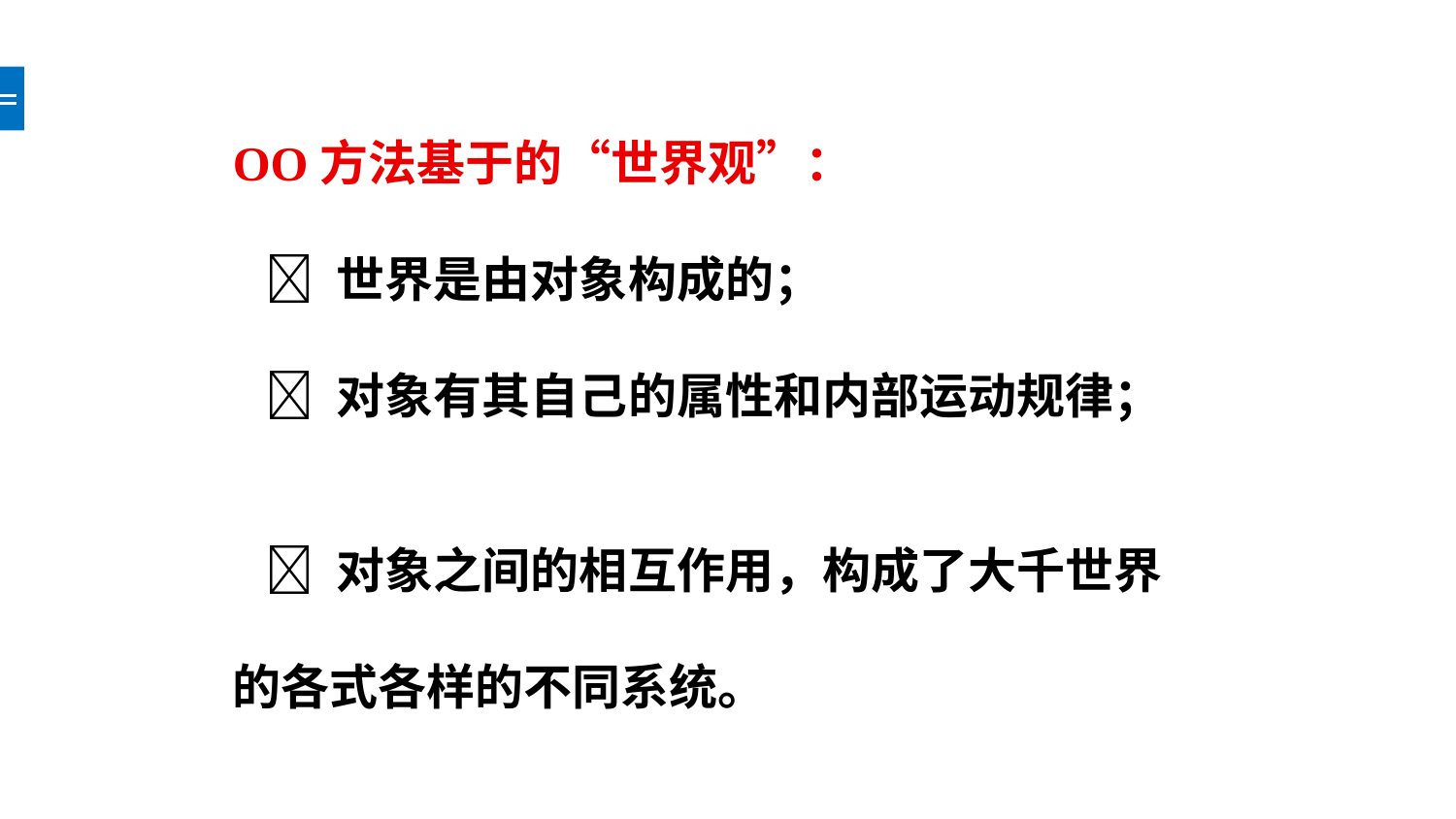

OO方法基于的“世界观”：

   • 世界是由对象构成的；

   • 对象有其自己的属性和内部运动规律；

   • 对象之间的相互作用，构成了大千世界的各式各样的不同系统。